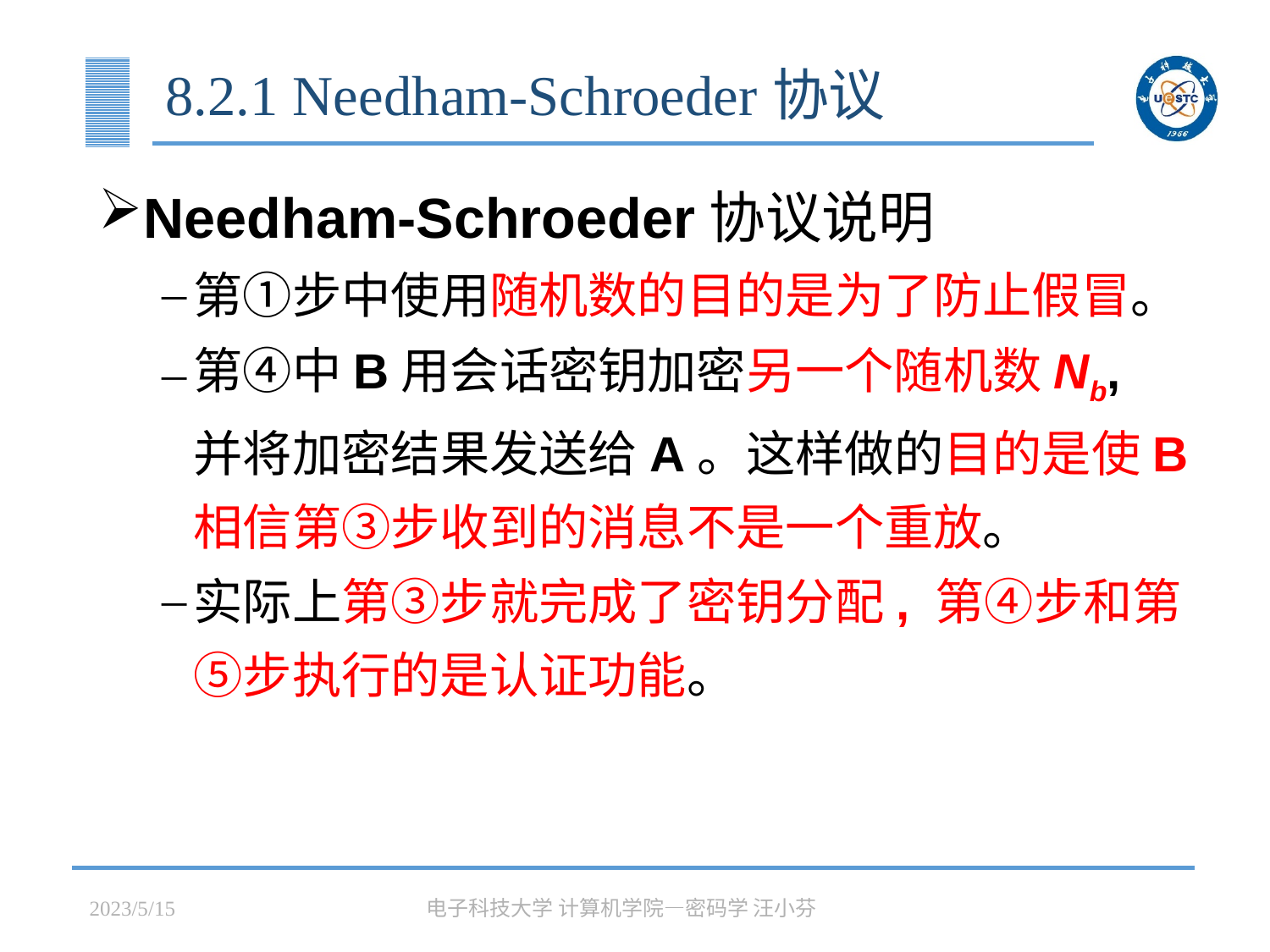

# 8.2.1 Needham-Schroeder协议
Needham-Schroeder协议说明
第①步中使用随机数的目的是为了防止假冒。
第④中B用会话密钥加密另一个随机数Nb, 并将加密结果发送给A。这样做的目的是使B相信第③步收到的消息不是一个重放。
实际上第③步就完成了密钥分配, 第④步和第⑤步执行的是认证功能。
2023/5/15
电子科技大学 计算机学院—密码学 汪小芬